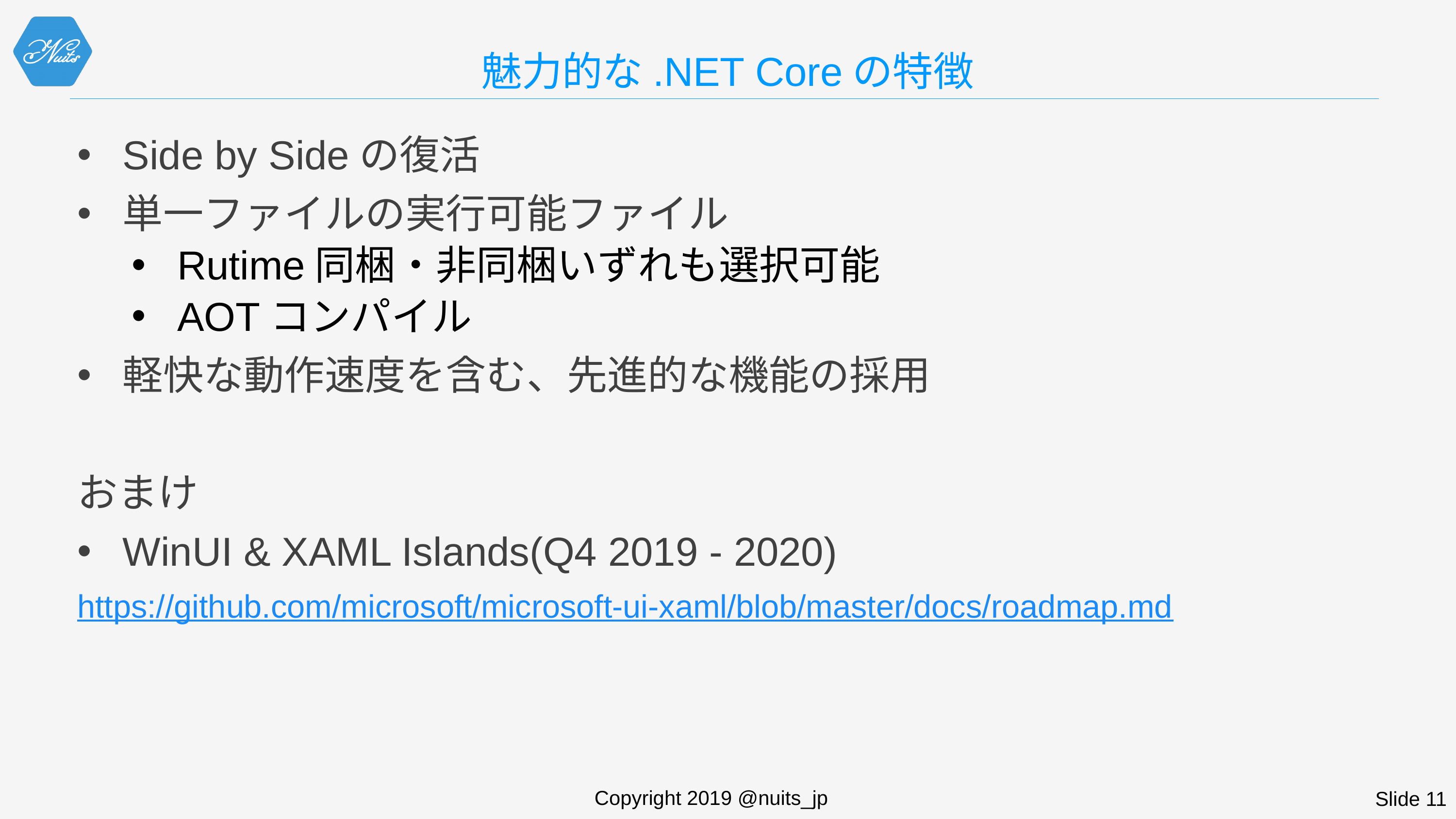

# 魅力的な.NET Coreの特徴
Side by Sideの復活
単一ファイルの実行可能ファイル
Rutime同梱・非同梱いずれも選択可能
AOTコンパイル
軽快な動作速度を含む、先進的な機能の採用

おまけ
WinUI & XAML Islands(Q4 2019 - 2020)
https://github.com/microsoft/microsoft-ui-xaml/blob/master/docs/roadmap.md
Copyright 2019 @nuits_jp
Slide 11